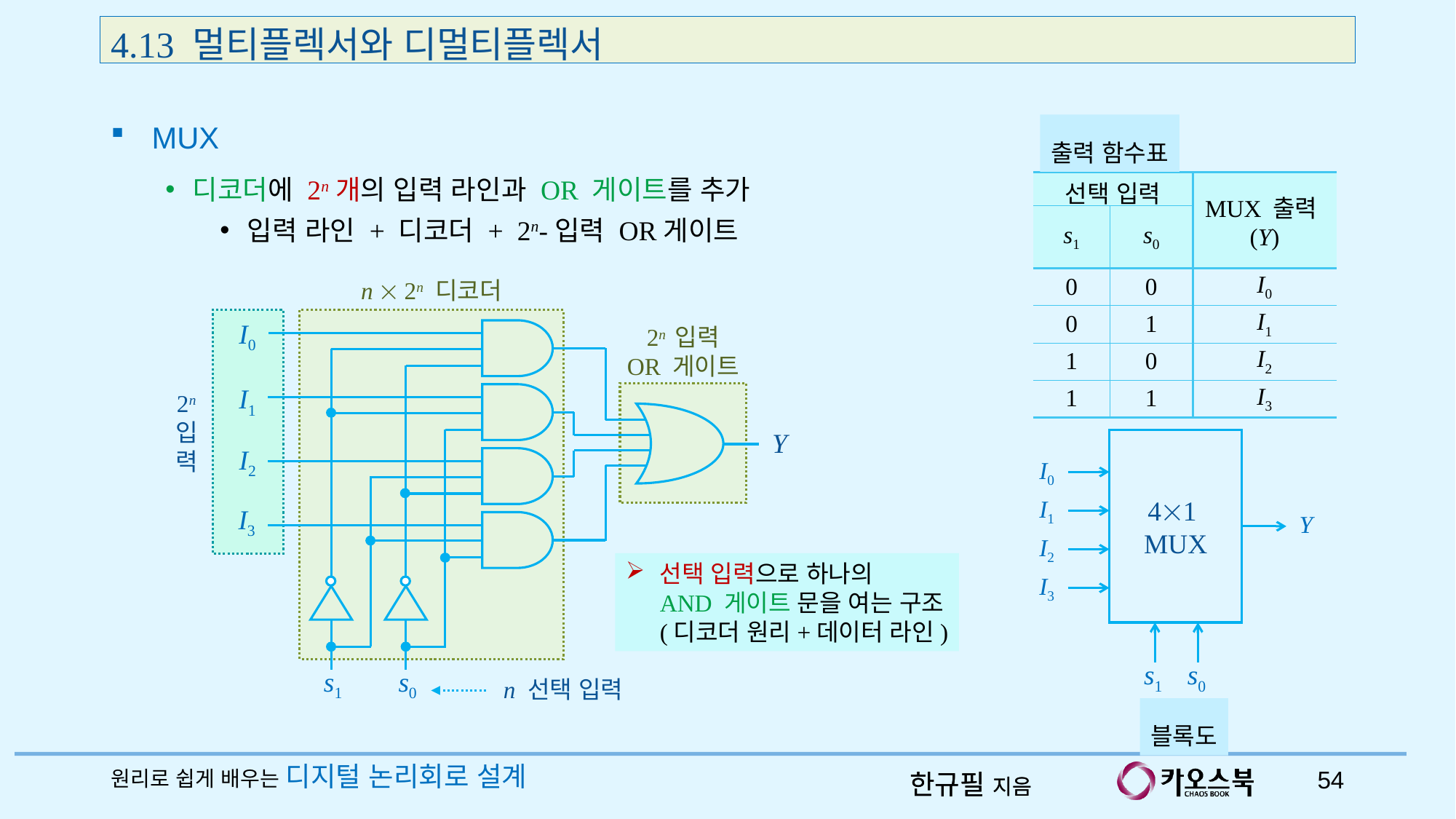

4.13 멀티플렉서와 디멀티플렉서
MUX
출력 함수표
디코더에 2n개의 입력 라인과 OR 게이트를 추가
입력 라인 + 디코더 +  2n-입력 OR게이트
| 선택 입력 |  | MUX 출력(Y) |
| --- | --- | --- |
| s1 | s0 |  |
| 0 | 0 | I0 |
| 0 | 1 | I1 |
| 1 | 0 | I2 |
| 1 | 1 | I3 |
n × 2n 디코더

I0

I1

Y
I2

I3

s1
s0
2n 입력
OR 게이트
2n
입력

n 선택 입력
4×1
MUX
I0
I1
Y
I2
I3
s1
s0
선택 입력으로 하나의
AND 게이트 문을 여는 구조
(디코더 원리+데이터 라인)
블록도
원리로 쉽게 배우는 디지털 논리회로 설계
54